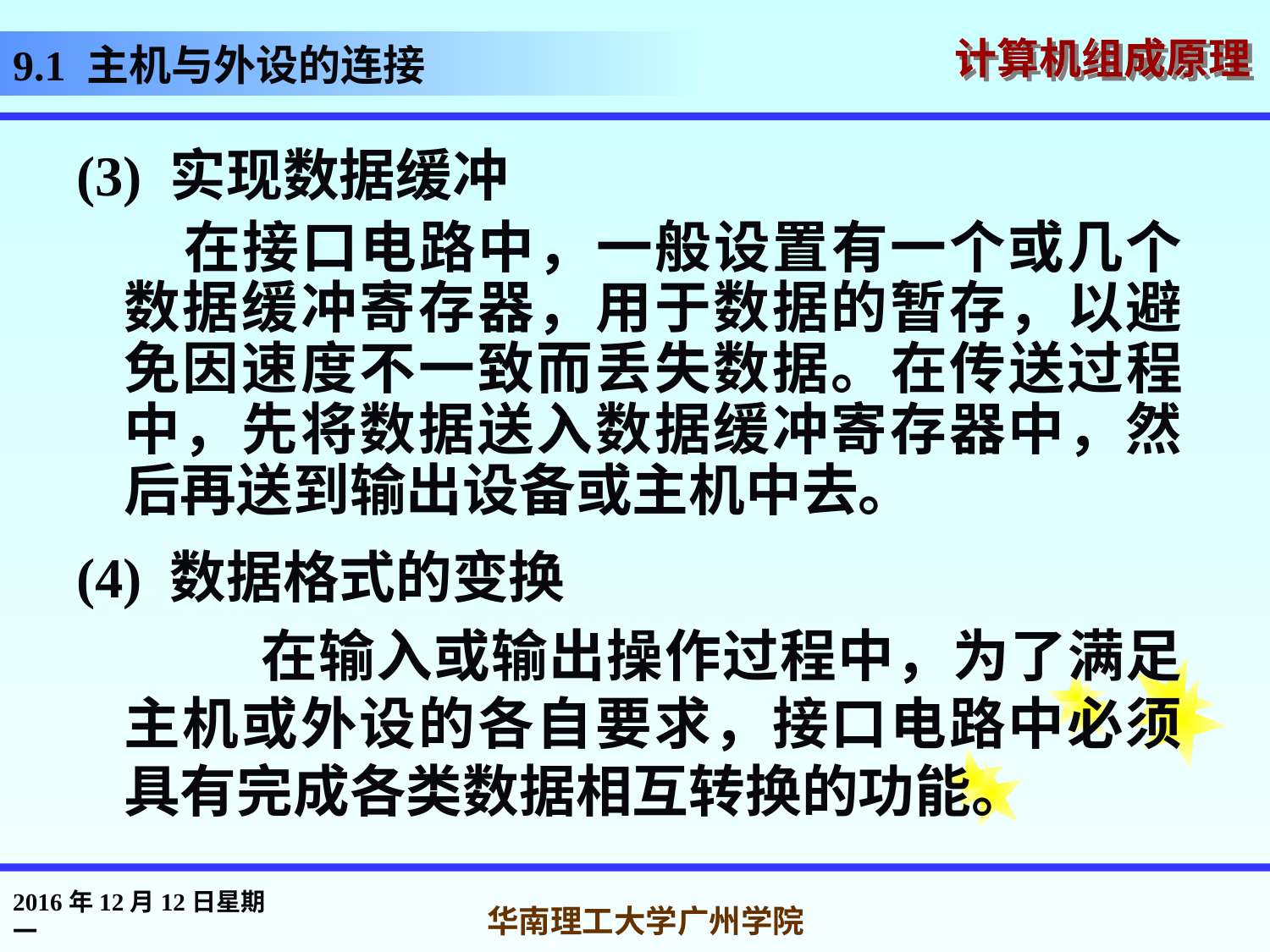

# 9.1 主机与外设的连接
(3) 实现数据缓冲
      在接口电路中，一般设置有一个或几个数据缓冲寄存器，用于数据的暂存，以避免因速度不一致而丢失数据。在传送过程中，先将数据送入数据缓冲寄存器中，然后再送到输出设备或主机中去。
(4) 数据格式的变换
            在输入或输出操作过程中，为了满足主机或外设的各自要求，接口电路中必须具有完成各类数据相互转换的功能。
2016年12月12日星期一
华南理工大学广州学院